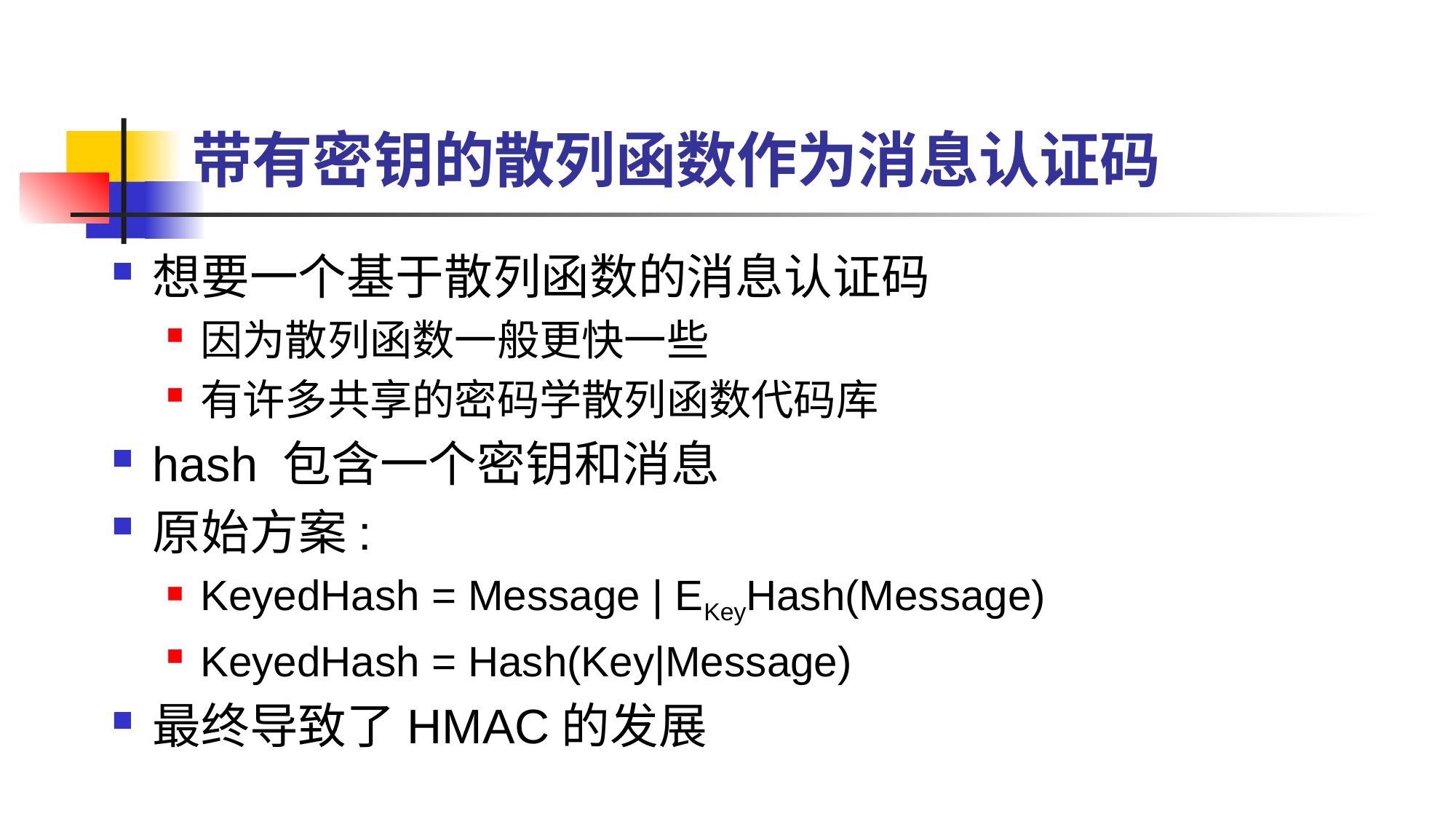

# 带有密钥的散列函数作为消息认证码
想要一个基于散列函数的消息认证码
因为散列函数一般更快一些
有许多共享的密码学散列函数代码库
hash 包含一个密钥和消息
原始方案:
KeyedHash = Message | EKeyHash(Message)
KeyedHash = Hash(Key|Message)
最终导致了HMAC的发展